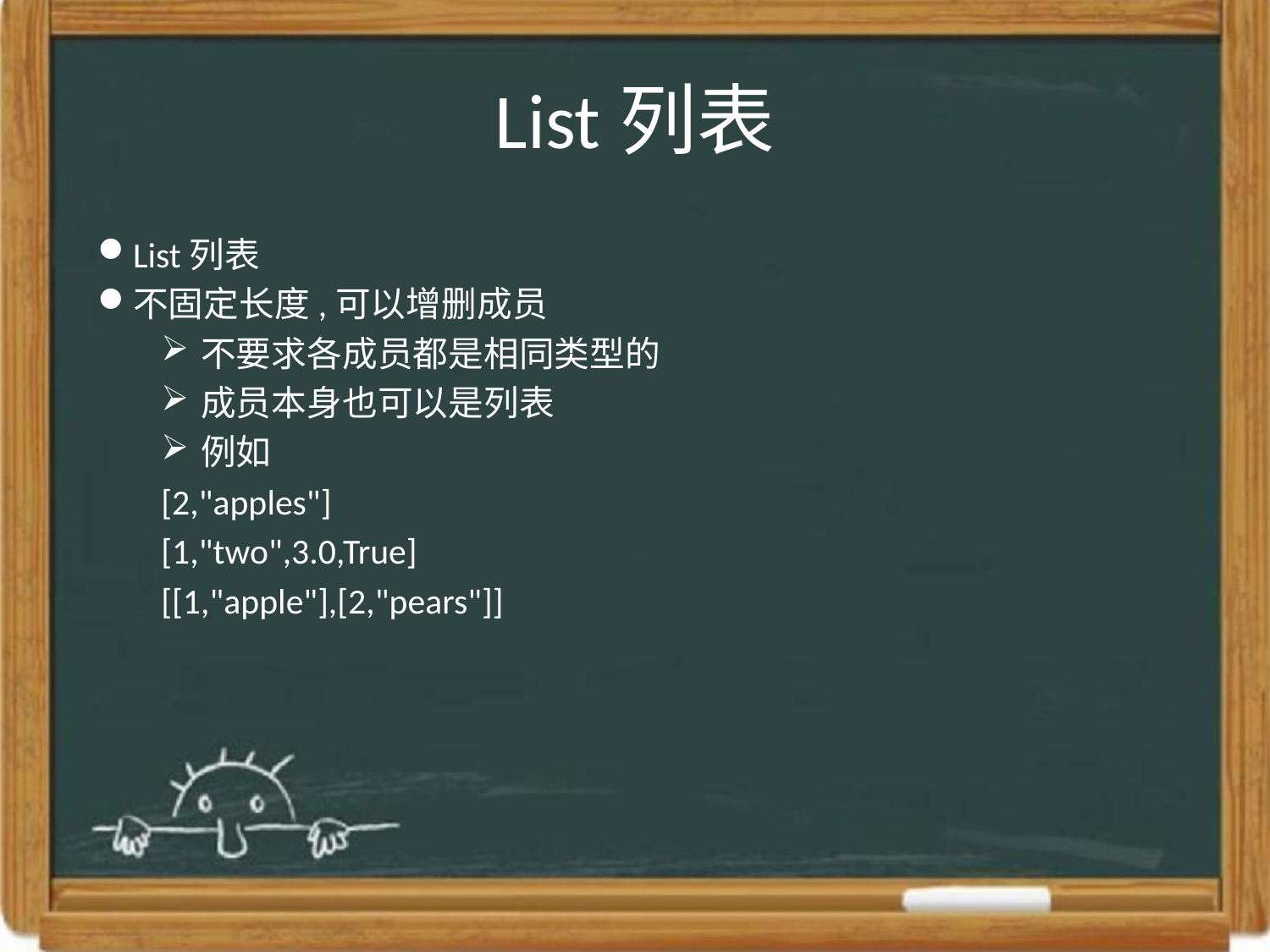

# List列表
List列表
不固定长度,可以增删成员
不要求各成员都是相同类型的
成员本身也可以是列表
例如
[2,"apples"]
[1,"two",3.0,True]
[[1,"apple"],[2,"pears"]]